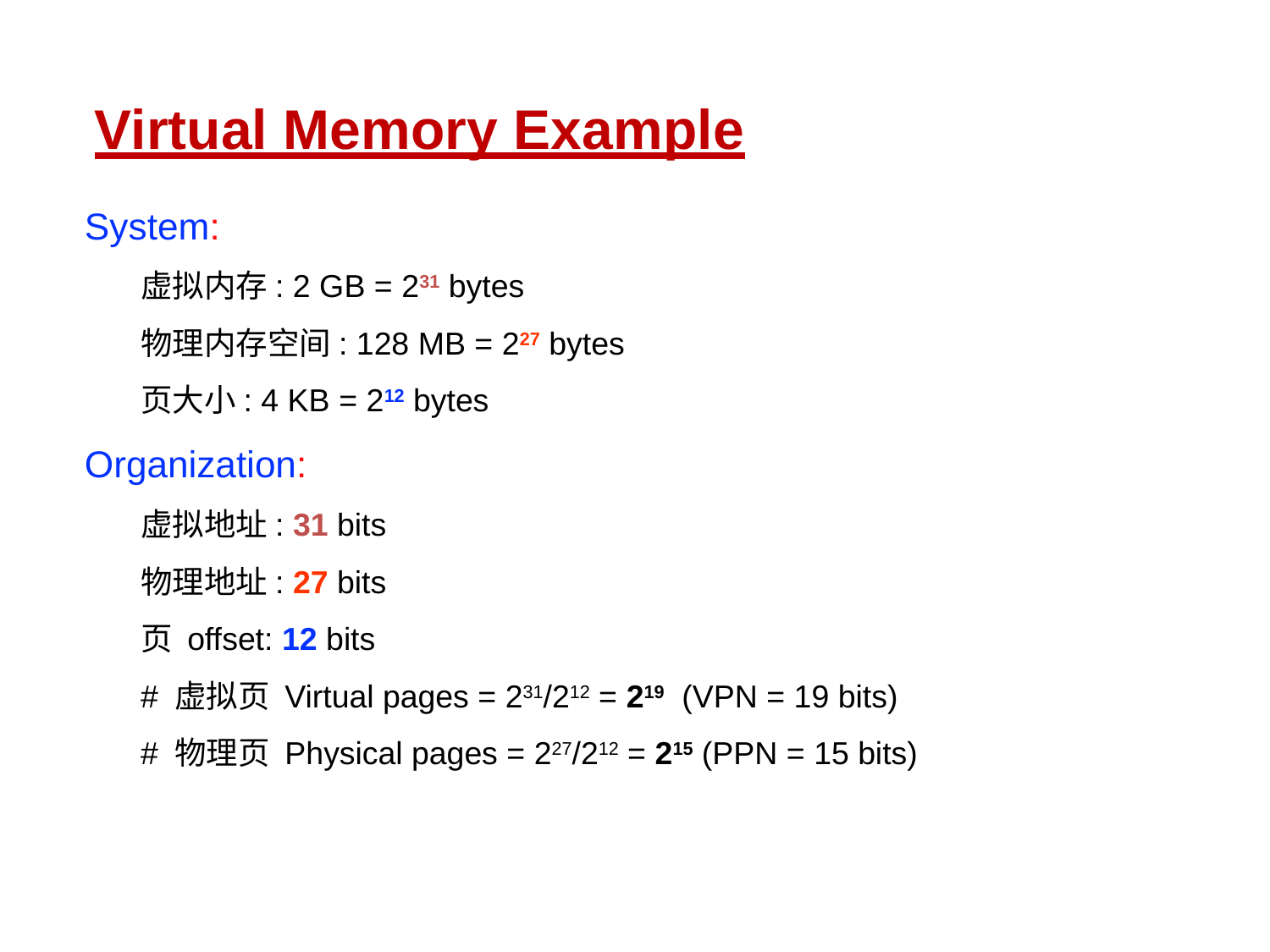

# Virtual Memory Example

System:
虚拟内存: 2 GB = 231 bytes
物理内存空间: 128 MB = 227 bytes
页大小: 4 KB = 212 bytes
Organization:
虚拟地址: 31 bits
物理地址: 27 bits
页 offset: 12 bits
# 虚拟页 Virtual pages = 231/212 = 219  (VPN = 19 bits)
# 物理页 Physical pages = 227/212 = 215 (PPN = 15 bits)